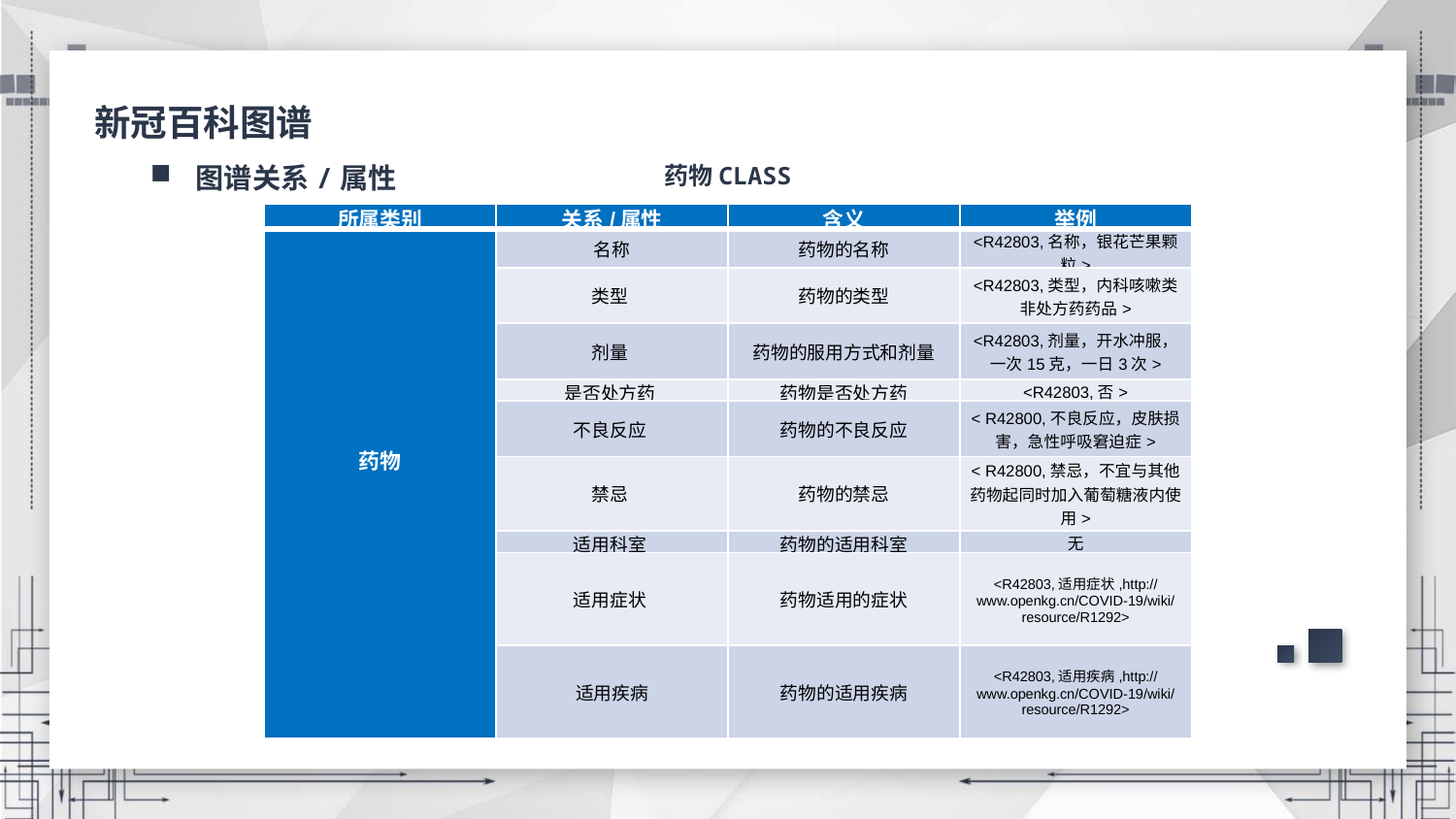

新冠百科图谱
图谱关系/属性
药物CLASS
| 所属类别 | 关系/属性 | 含义 | 举例 |
| --- | --- | --- | --- |
| 药物 | 名称 | 药物的名称 | <R42803,名称，银花芒果颗粒> |
|  | 类型 | 药物的类型 | <R42803,类型，内科咳嗽类非处方药药品> |
|  | 剂量 | 药物的服用方式和剂量 | <R42803,剂量，开水冲服，一次15克，一日3次> |
|  | 是否处方药 | 药物是否处方药 | <R42803,否> |
|  | 不良反应 | 药物的不良反应 | < R42800,不良反应，皮肤损害，急性呼吸窘迫症> |
|  | 禁忌 | 药物的禁忌 | < R42800,禁忌，不宜与其他药物起同时加入葡萄糖液内使用> |
|  | 适用科室 | 药物的适用科室 | 无 |
|  | 适用症状 | 药物适用的症状 | <R42803,适用症状,http://www.openkg.cn/COVID-19/wiki/resource/R1292> |
|  | 适用疾病 | 药物的适用疾病 | <R42803,适用疾病,http://www.openkg.cn/COVID-19/wiki/resource/R1292> |